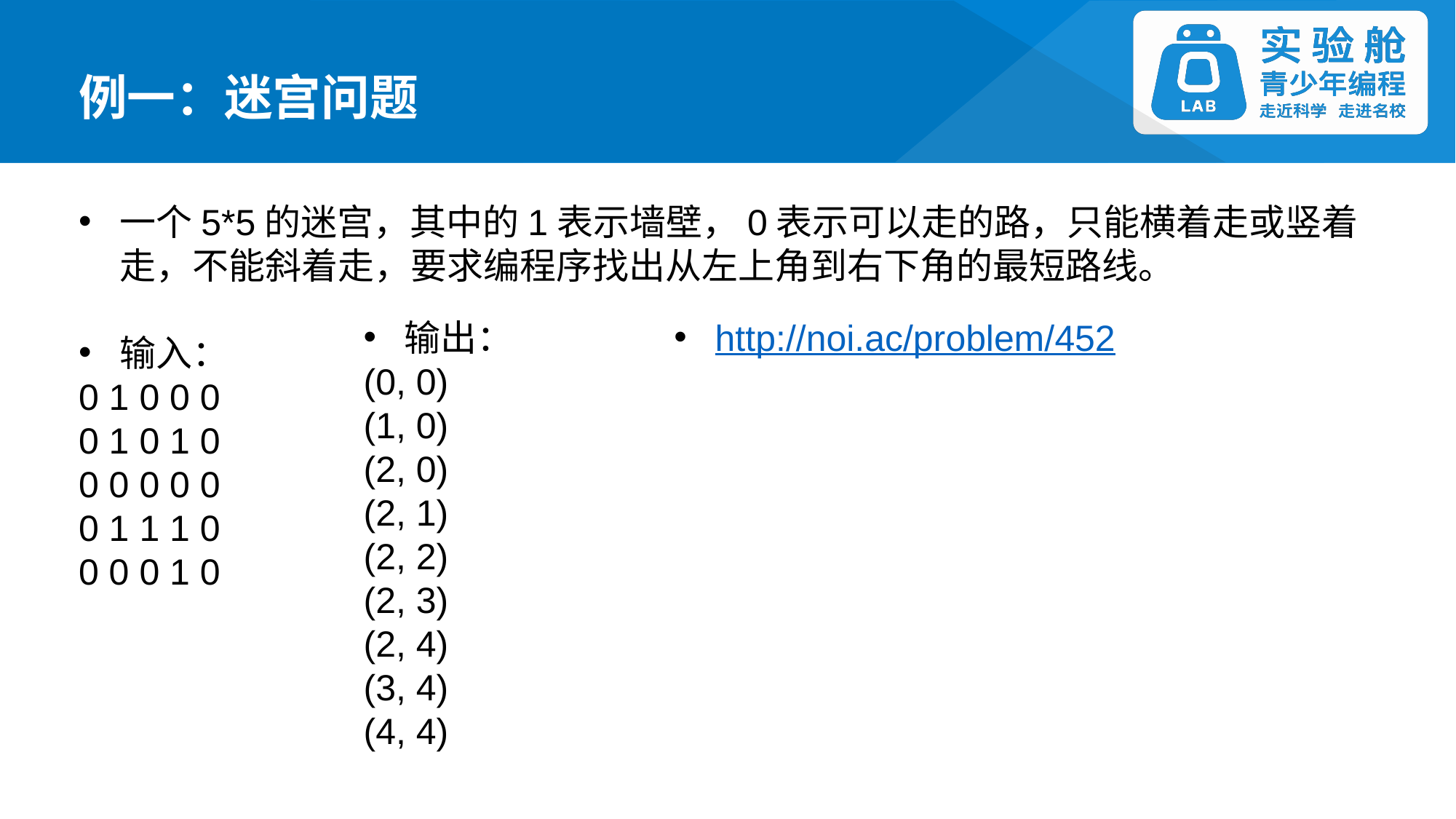

例一：迷宫问题
一个5*5的迷宫，其中的1表示墙壁，0表示可以走的路，只能横着走或竖着走，不能斜着走，要求编程序找出从左上角到右下角的最短路线。

输入：
0 1 0 0 0
0 1 0 1 0
0 0 0 0 0
0 1 1 1 0
0 0 0 1 0

输出：
(0, 0)
(1, 0)
(2, 0)
(2, 1)
(2, 2)
(2, 3)
(2, 4)
(3, 4)
(4, 4)

http://noi.ac/problem/452